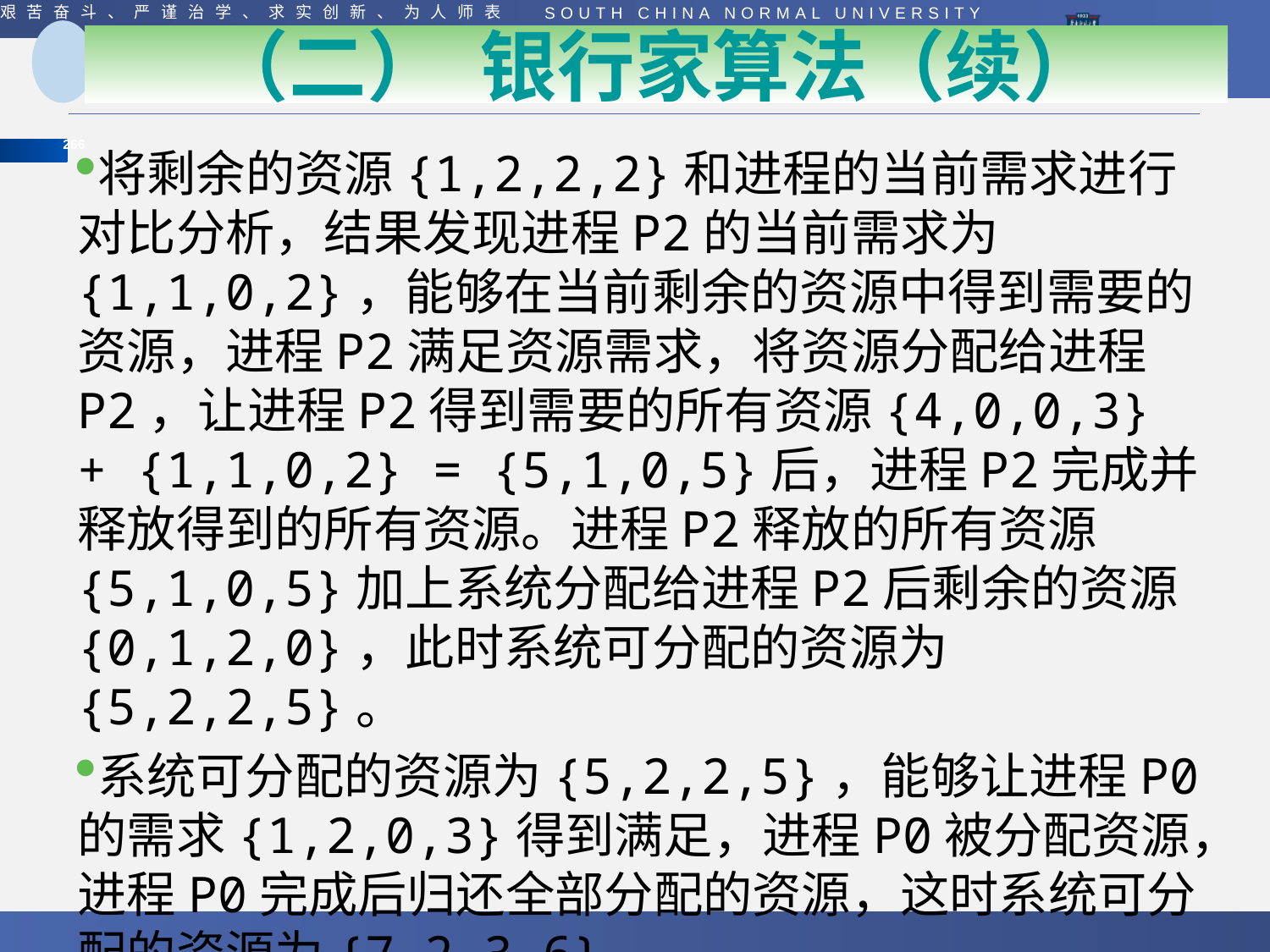

（二）  银行家算法（续）
将剩余的资源{1,2,2,2}和进程的当前需求进行对比分析，结果发现进程P2的当前需求为{1,1,0,2}，能够在当前剩余的资源中得到需要的资源，进程P2满足资源需求，将资源分配给进程P2，让进程P2得到需要的所有资源{4,0,0,3} + {1,1,0,2} = {5,1,0,5}后，进程P2完成并释放得到的所有资源。进程P2释放的所有资源{5,1,0,5}加上系统分配给进程P2后剩余的资源{0,1,2,0}，此时系统可分配的资源为{5,2,2,5}。
系统可分配的资源为{5,2,2,5}，能够让进程P0的需求{1,2,0,3}得到满足，进程P0被分配资源，进程P0完成后归还全部分配的资源，这时系统可分配的资源为{7,2,3,6}。

266